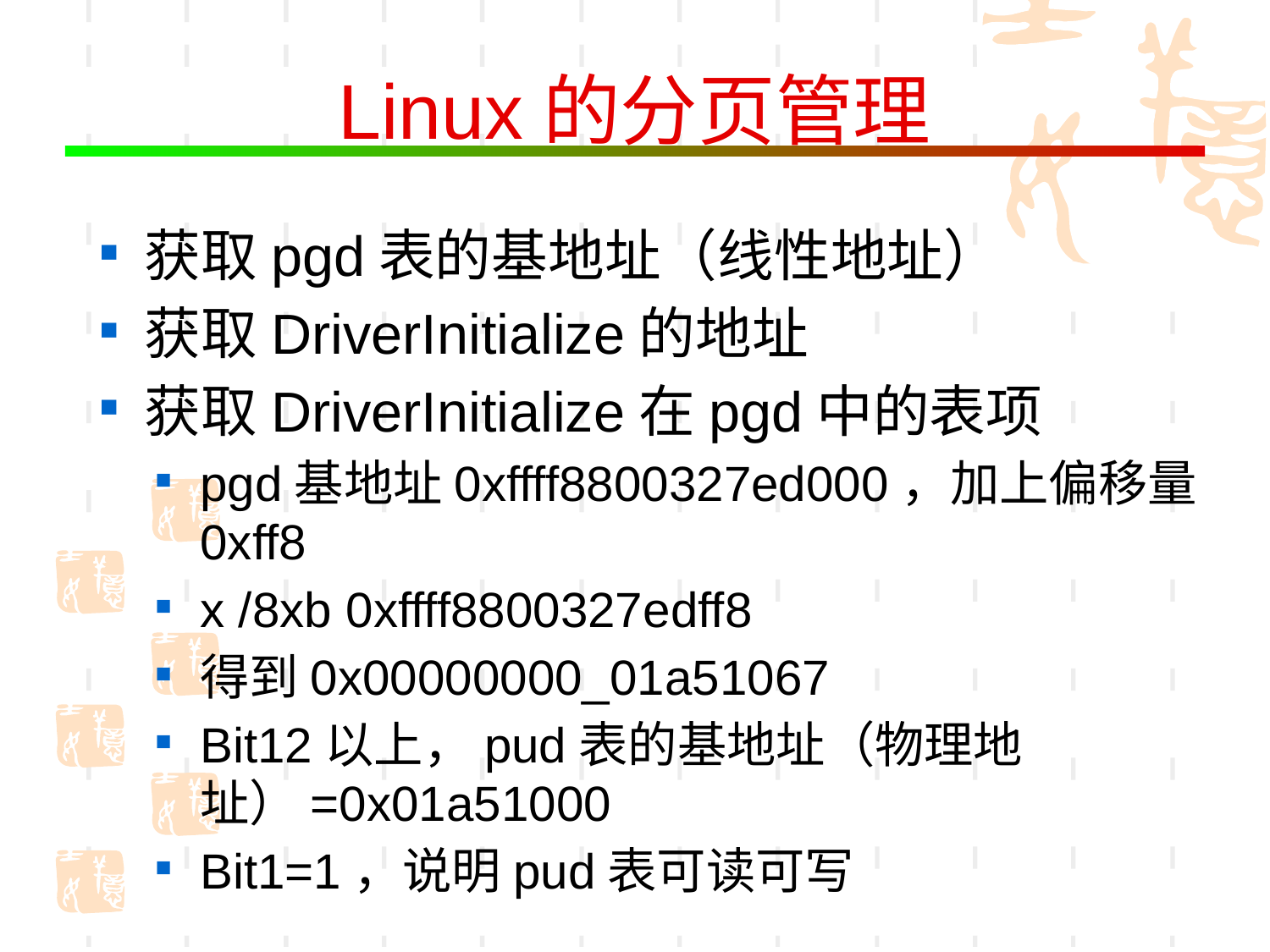

# Linux的分页管理
获取pgd表的基地址（线性地址）
获取DriverInitialize的地址
获取DriverInitialize在pgd中的表项
pgd基地址0xffff8800327ed000，加上偏移量0xff8
x /8xb 0xffff8800327edff8
得到0x00000000_01a51067
Bit12以上，pud表的基地址（物理地址）=0x01a51000
Bit1=1，说明pud表可读可写